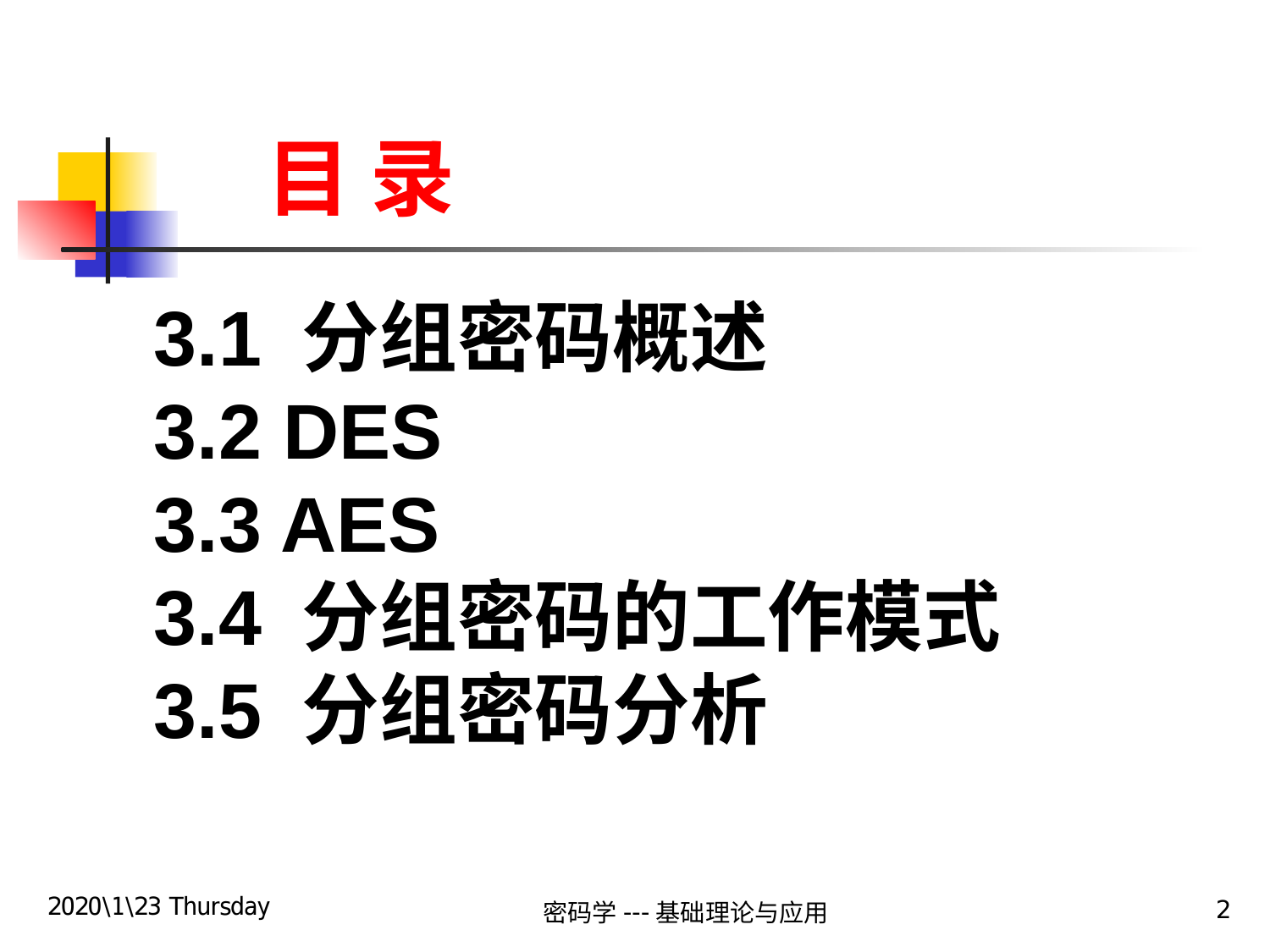

# 目 录
3.1 分组密码概述
3.2 DES
3.3 AES
3.4 分组密码的工作模式
3.5 分组密码分析

2020\1\23 Thursday
2
密码学---基础理论与应用